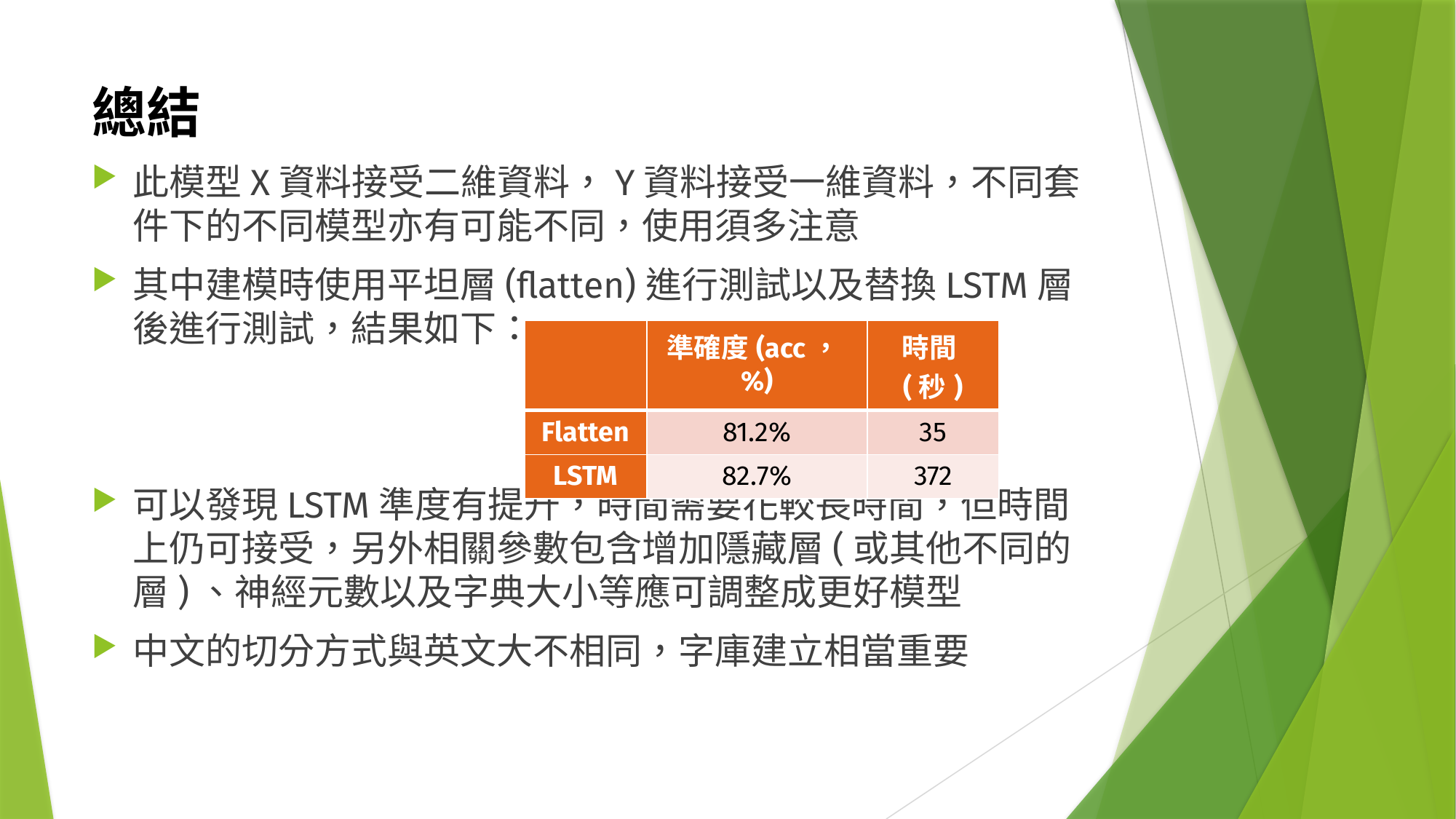

# 總結
此模型X資料接受二維資料，Y資料接受一維資料，不同套件下的不同模型亦有可能不同，使用須多注意
其中建模時使用平坦層(flatten)進行測試以及替換LSTM層後進行測試，結果如下：

可以發現LSTM準度有提升，時間需要花較長時間，但時間上仍可接受，另外相關參數包含增加隱藏層(或其他不同的層)、神經元數以及字典大小等應可調整成更好模型
中文的切分方式與英文大不相同，字庫建立相當重要

|  | 準確度(acc，%) | 時間(秒) |
| --- | --- | --- |
| Flatten | 81.2% | 35 |
| LSTM | 82.7% | 372 |